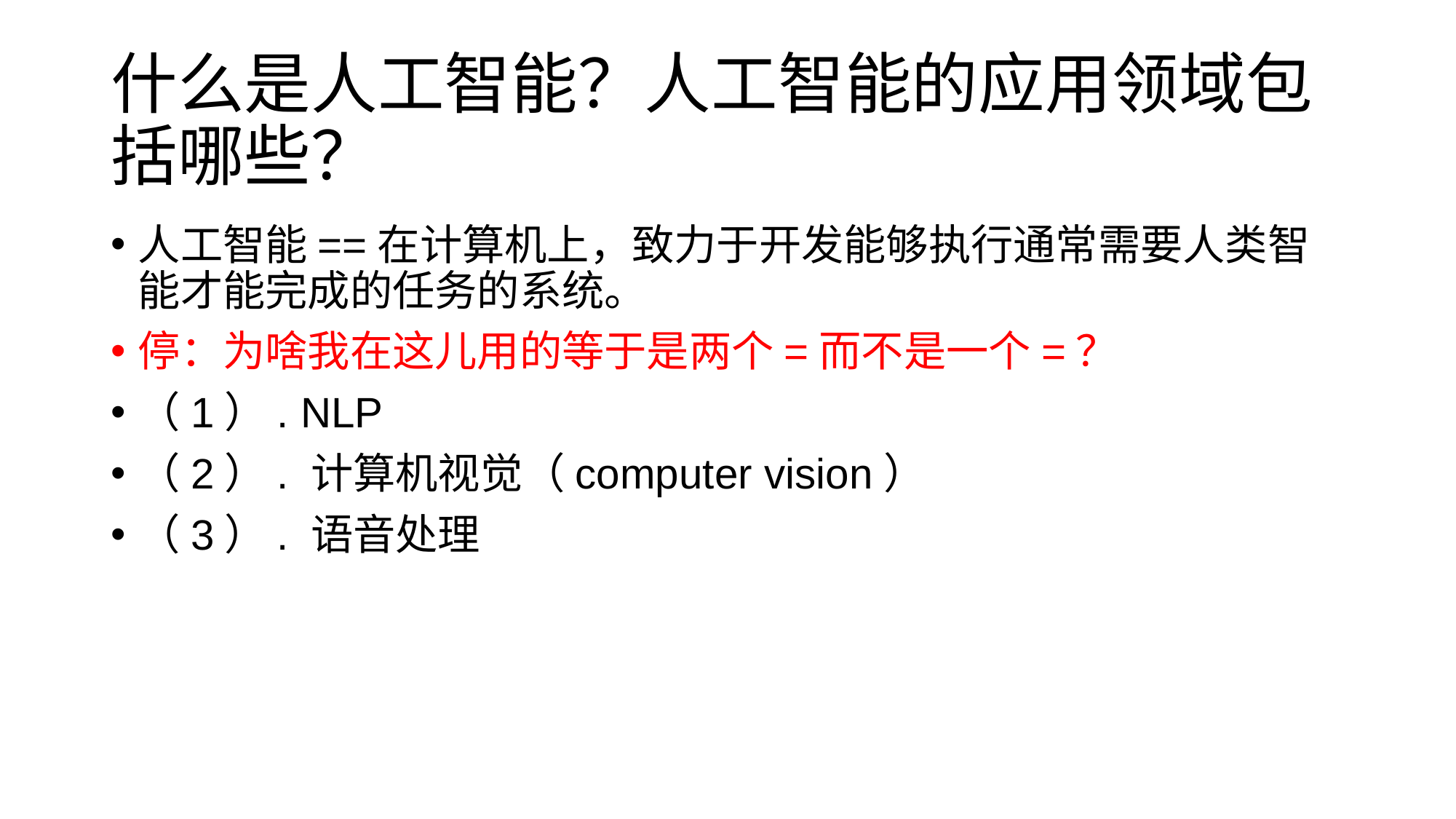

# 什么是人工智能？人工智能的应用领域包括哪些？
人工智能==在计算机上，致力于开发能够执行通常需要人类智能才能完成的任务的系统。
停：为啥我在这儿用的等于是两个=而不是一个=？
（1）. NLP
（2）. 计算机视觉（computer vision）
（3）. 语音处理